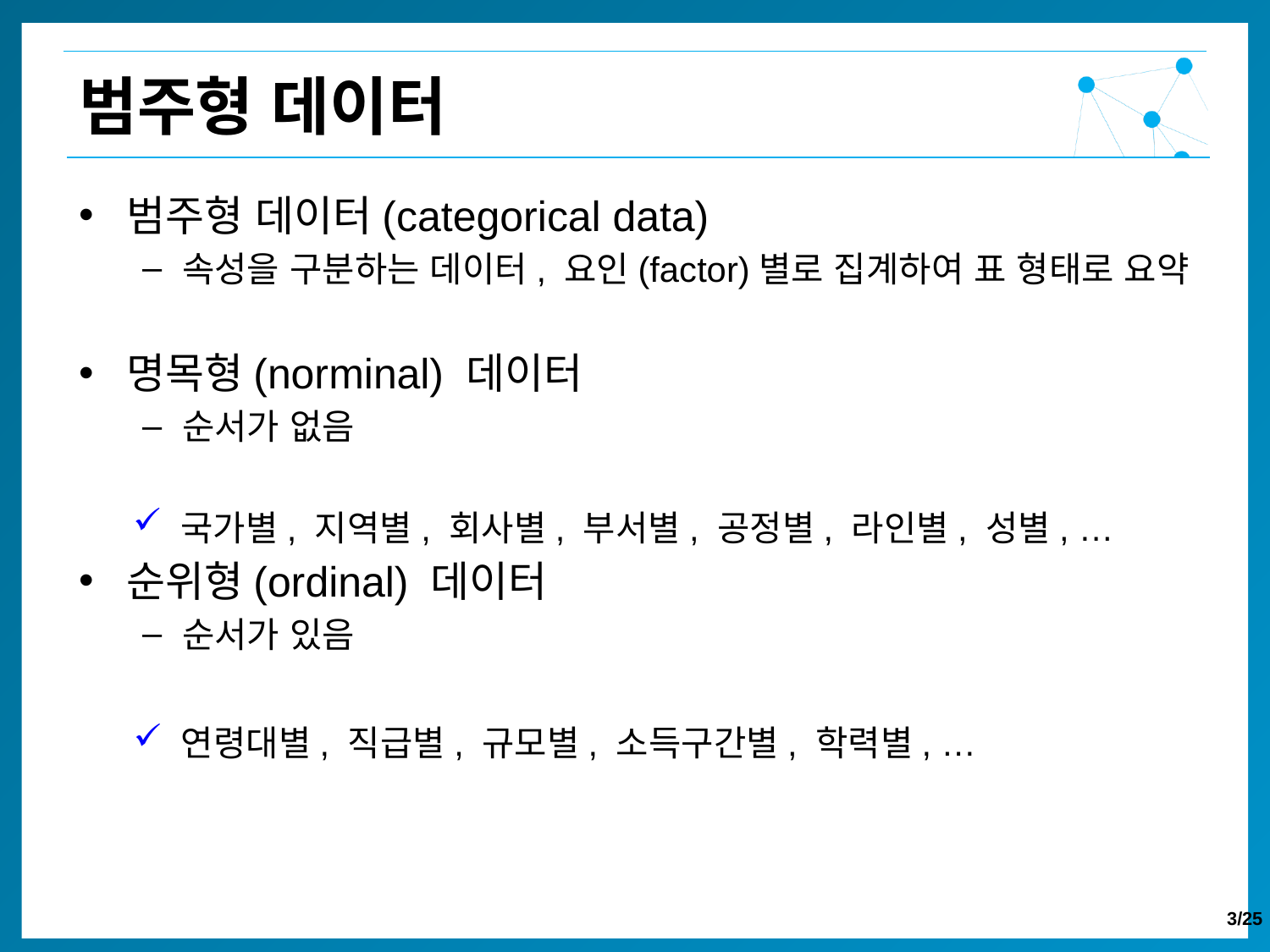

범주형 데이터
범주형 데이터(categorical data)
속성을 구분하는 데이터, 요인(factor)별로 집계하여 표 형태로 요약

명목형(norminal) 데이터
순서가 없음

순위형(ordinal) 데이터
순서가 있음

국가별, 지역별, 회사별, 부서별, 공정별, 라인별, 성별, …
연령대별, 직급별, 규모별, 소득구간별, 학력별, …